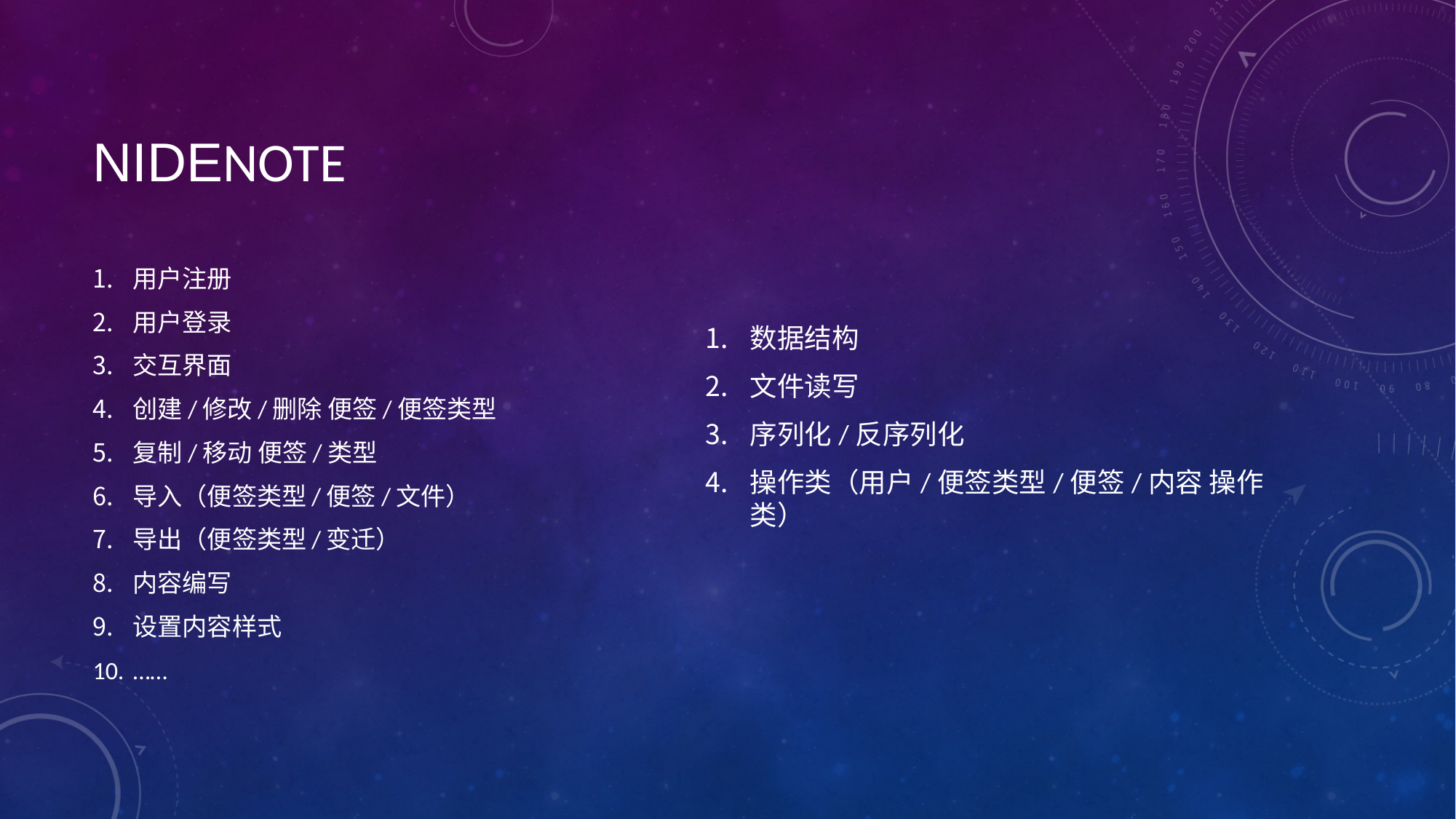

# nIDEnoTE
用户注册
用户登录
交互界面
创建/修改/删除 便签/便签类型
复制/移动 便签/类型
导入（便签类型/便签/文件）
导出（便签类型/变迁）
内容编写
设置内容样式
……
数据结构
文件读写
序列化/反序列化
操作类（用户/便签类型/便签/内容 操作类）